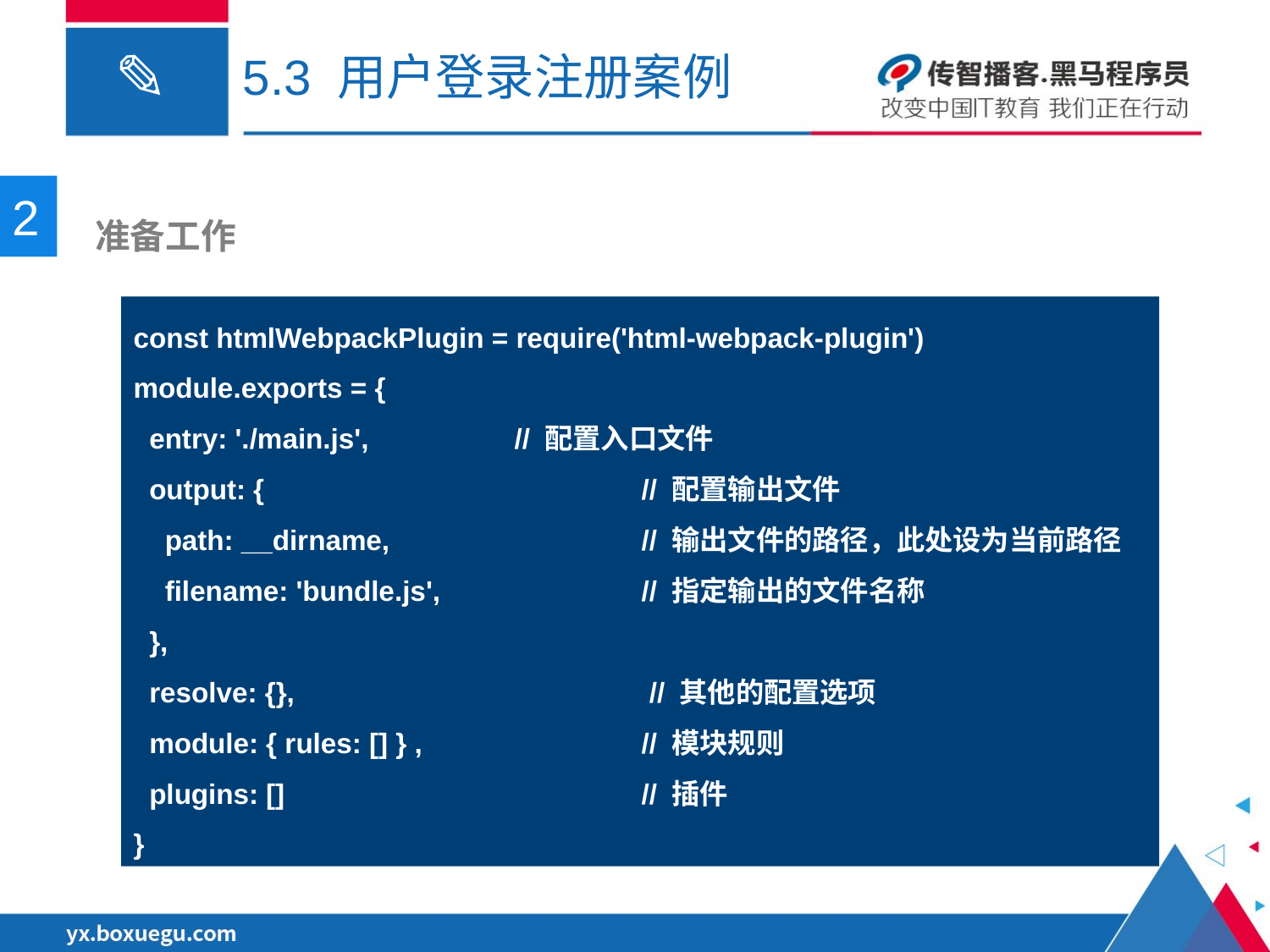

# 5.3 用户登录注册案例

2
  准备工作
const htmlWebpackPlugin = require('html-webpack-plugin')
module.exports = {
  entry: './main.js', 		// 配置入口文件
  output: { 			// 配置输出文件
    path: __dirname, 		// 输出文件的路径，此处设为当前路径
    filename: 'bundle.js',		// 指定输出的文件名称
  },
  resolve: {}, 			 // 其他的配置选项
  module: { rules: [] } , 		// 模块规则
  plugins: []			// 插件
}